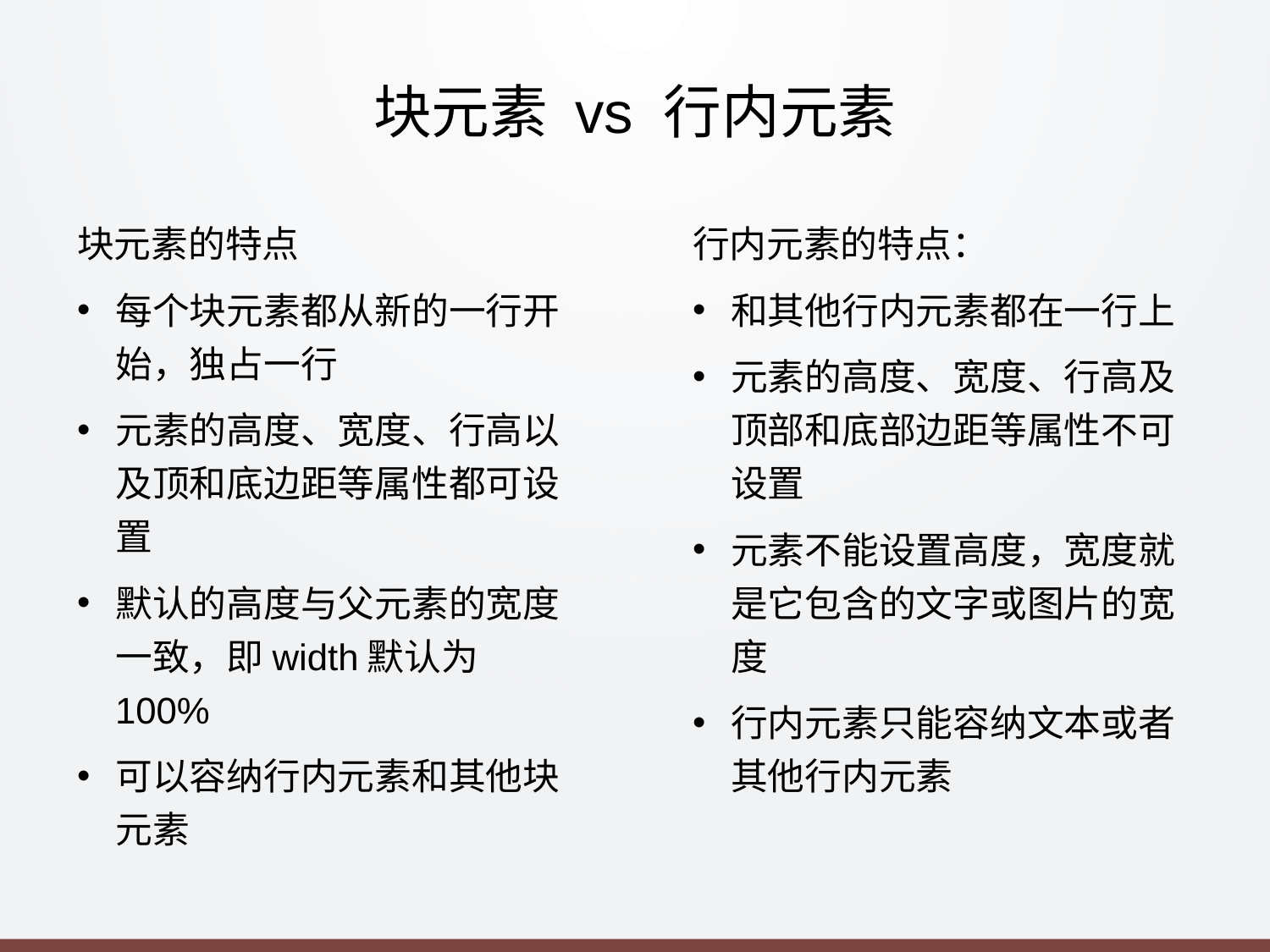

# 块元素 vs 行内元素
行内元素的特点：
和其他行内元素都在一行上
元素的高度、宽度、行高及顶部和底部边距等属性不可设置
元素不能设置高度，宽度就是它包含的文字或图片的宽度
行内元素只能容纳文本或者其他行内元素

块元素的特点
每个块元素都从新的一行开始，独占一行
元素的高度、宽度、行高以及顶和底边距等属性都可设置
默认的高度与父元素的宽度一致，即width默认为100%
可以容纳行内元素和其他块元素